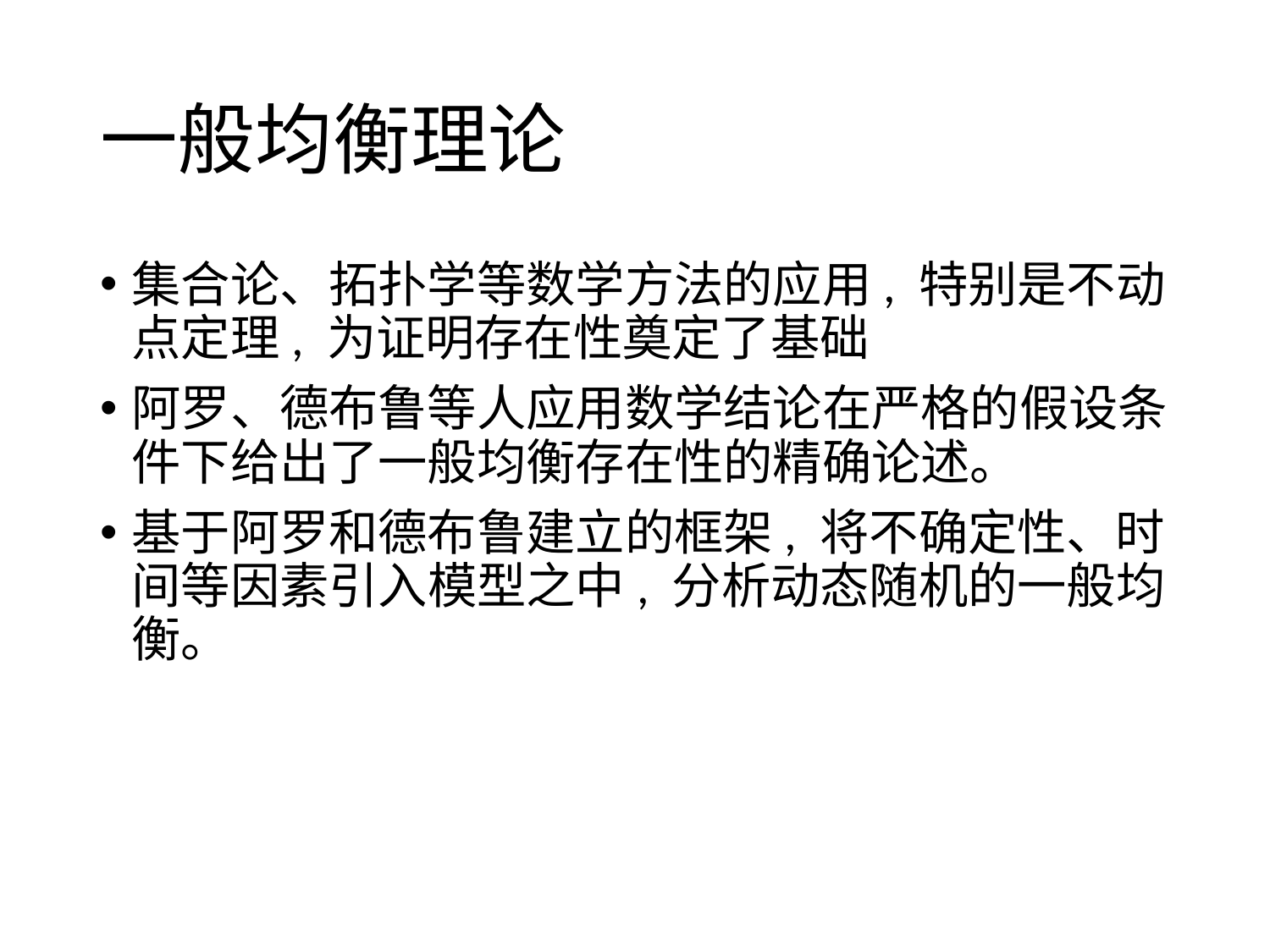

# 一般均衡理论
集合论、拓扑学等数学方法的应用, 特别是不动点定理, 为证明存在性奠定了基础
阿罗、德布鲁等人应用数学结论在严格的假设条件下给出了一般均衡存在性的精确论述。
基于阿罗和德布鲁建立的框架, 将不确定性、时间等因素引入模型之中, 分析动态随机的一般均衡。